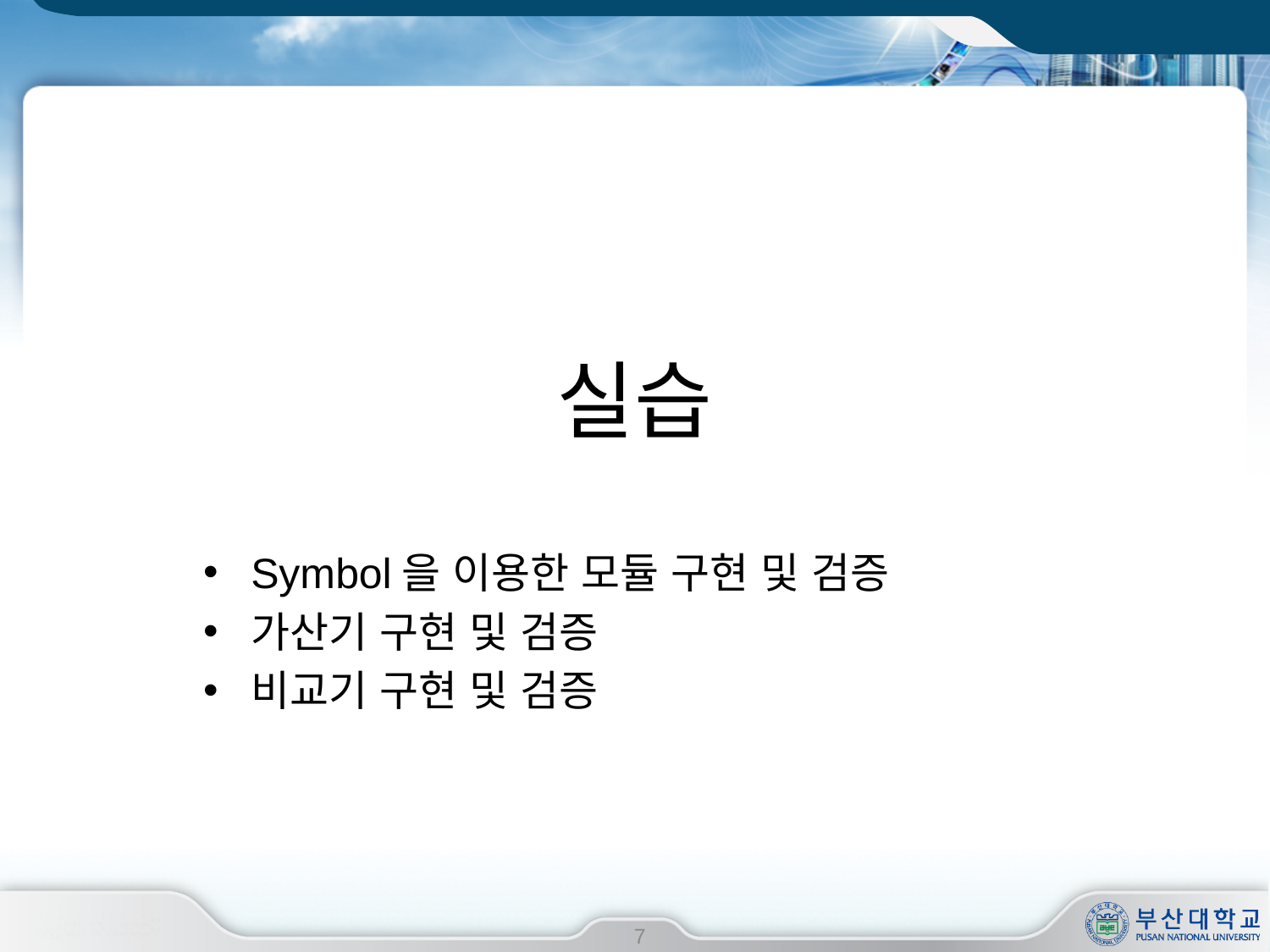

실습
Symbol을 이용한 모듈 구현 및 검증
가산기 구현 및 검증
비교기 구현 및 검증
7